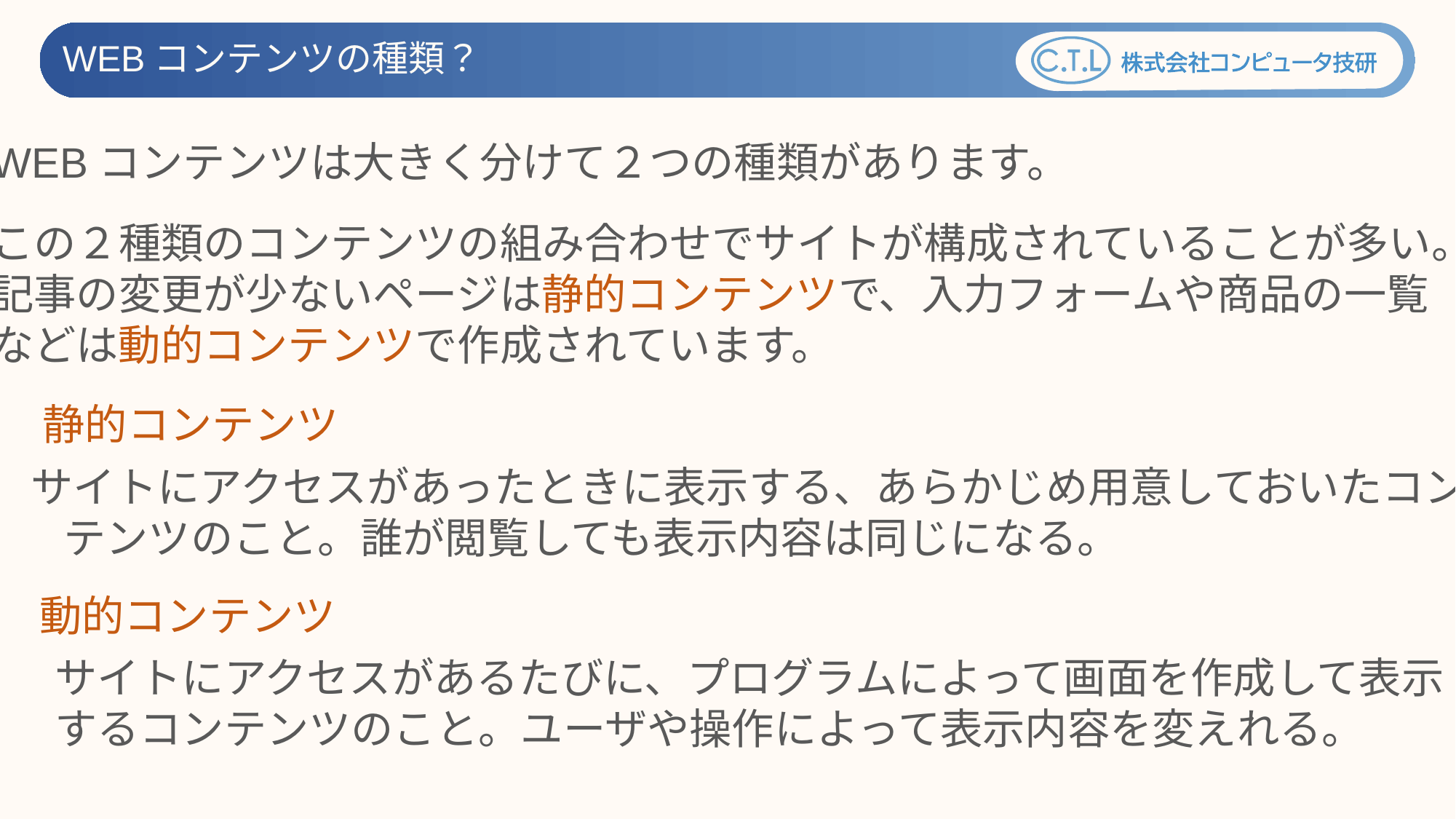

WEBコンテンツの種類？
WEBコンテンツは大きく分けて２つの種類があります。
この２種類のコンテンツの組み合わせでサイトが構成されていることが多い。
記事の変更が少ないページは静的コンテンツで、入力フォームや商品の一覧
などは動的コンテンツで作成されています。
静的コンテンツ
　 サイトにアクセスがあったときに表示する、あらかじめ用意しておいたコン
　　テンツのこと。誰が閲覧しても表示内容は同じになる。
動的コンテンツ
　 サイトにアクセスがあるたびに、プログラムによって画面を作成して表示
　 するコンテンツのこと。ユーザや操作によって表示内容を変えれる。